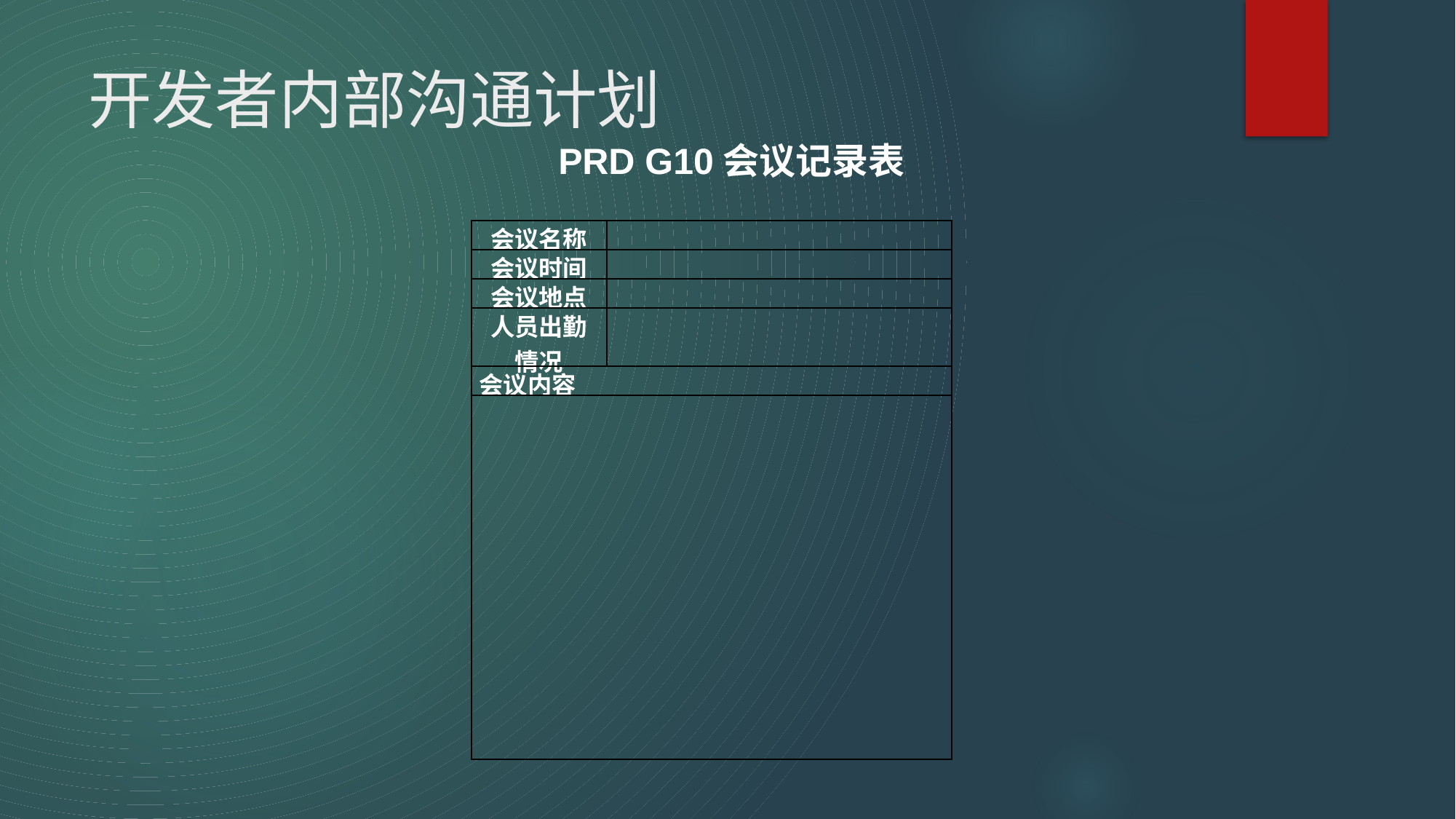

# 开发者内部沟通计划
PRD G10会议记录表

| 会议名称 |  |
| --- | --- |
| 会议时间 |  |
| 会议地点 |  |
| 人员出勤情况 |  |
| 会议内容 |  |
|  |  |